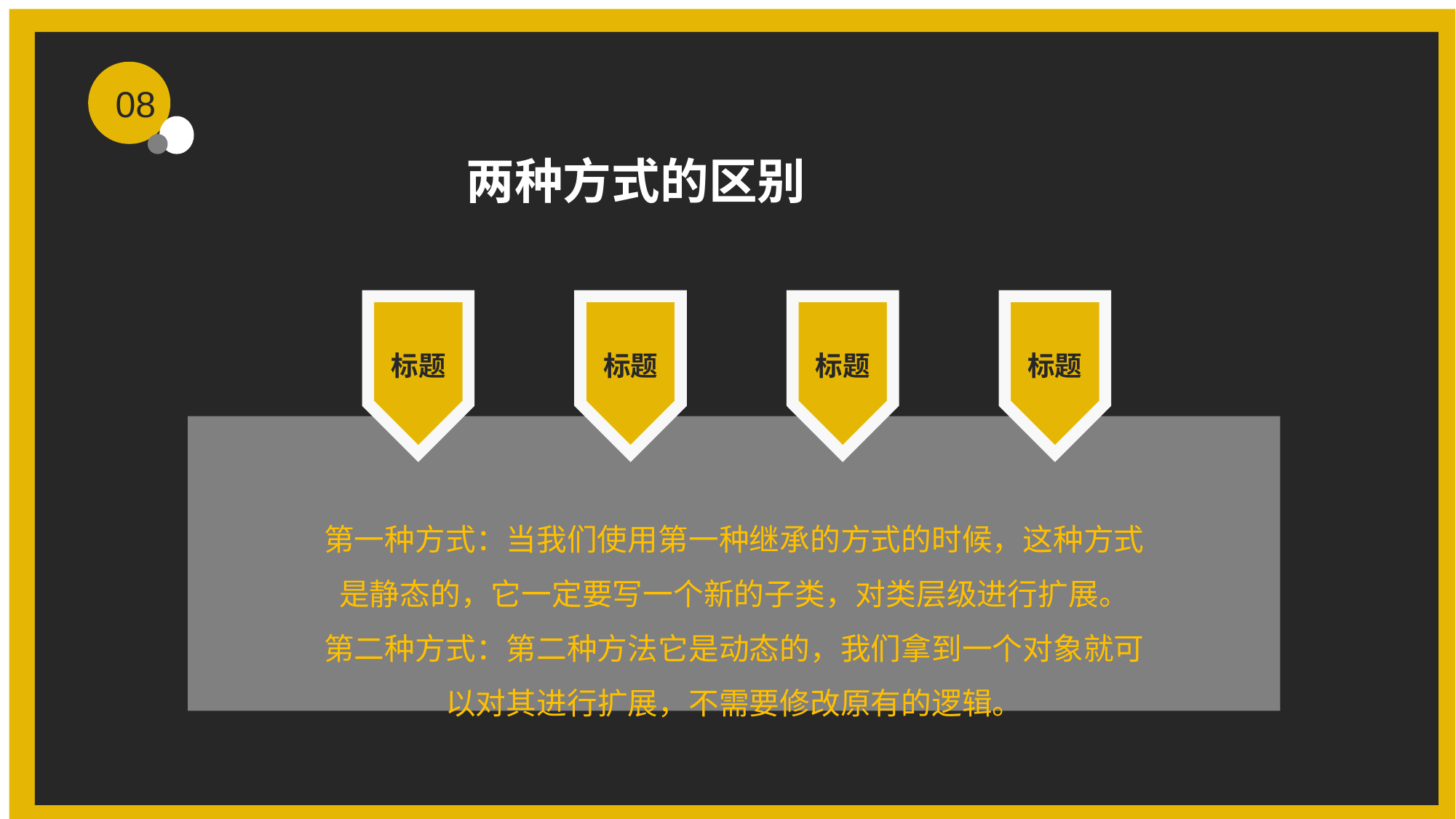

08

两种方式的区别
标题
标题
标题
标题
第一种方式：当我们使用第一种继承的方式的时候，这种方式是静态的，它一定要写一个新的子类，对类层级进行扩展。
第二种方式：第二种方法它是动态的，我们拿到一个对象就可以对其进行扩展，不需要修改原有的逻辑。

。